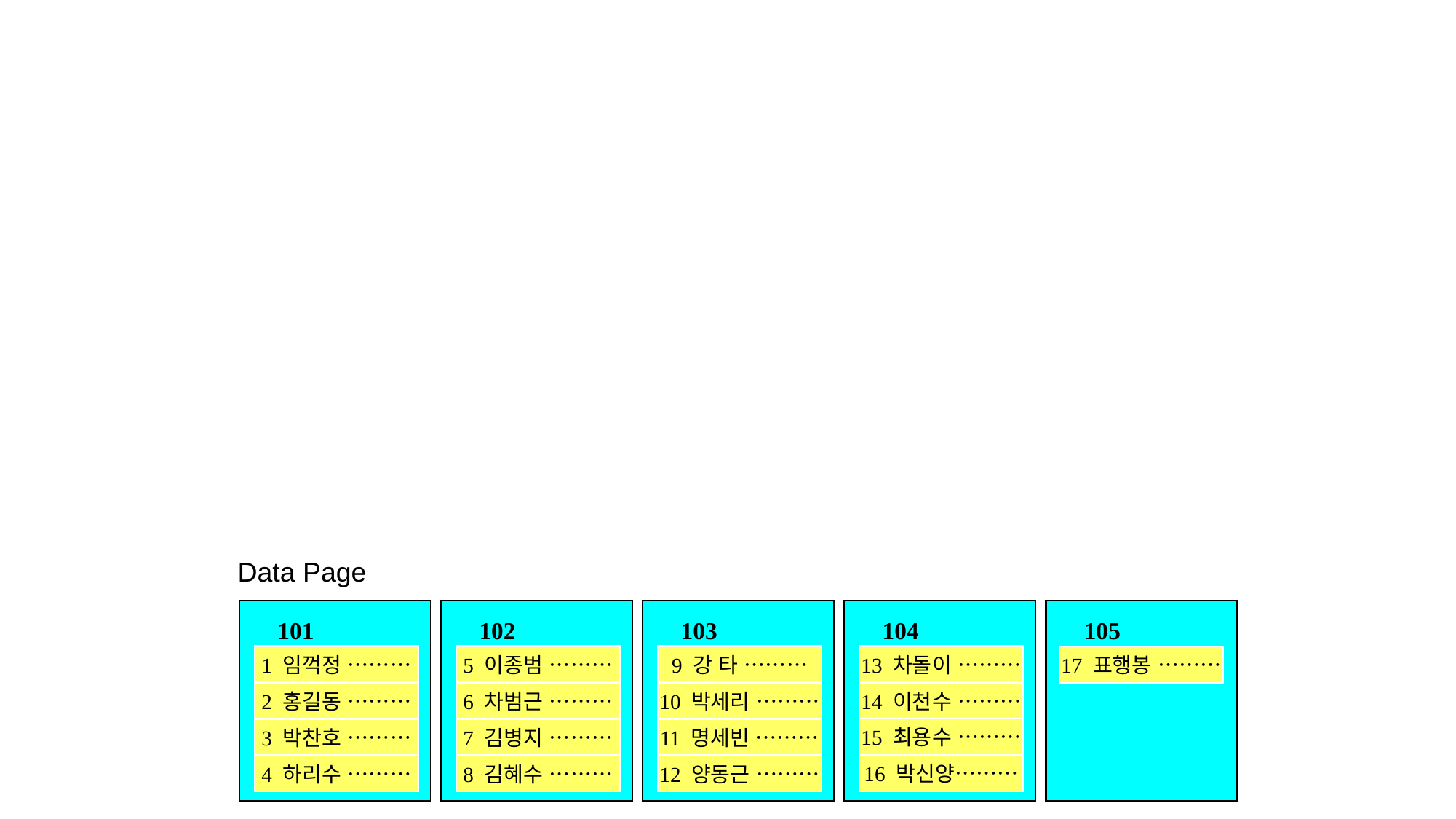

Data Page

101
102
103
104
105
1 임꺽정 ………
5 이종범 ………
9 강 타 ………
13 차돌이 ………
17 표행봉 ………
2 홍길동 ………
6 차범근 ………
10 박세리 ………
14 이천수 ………
15 최용수 ………
3 박찬호 ………
7 김병지 ………
11 명세빈 ………
16 박신양………
4 하리수 ………
8 김혜수 ………
12 양동근 ………